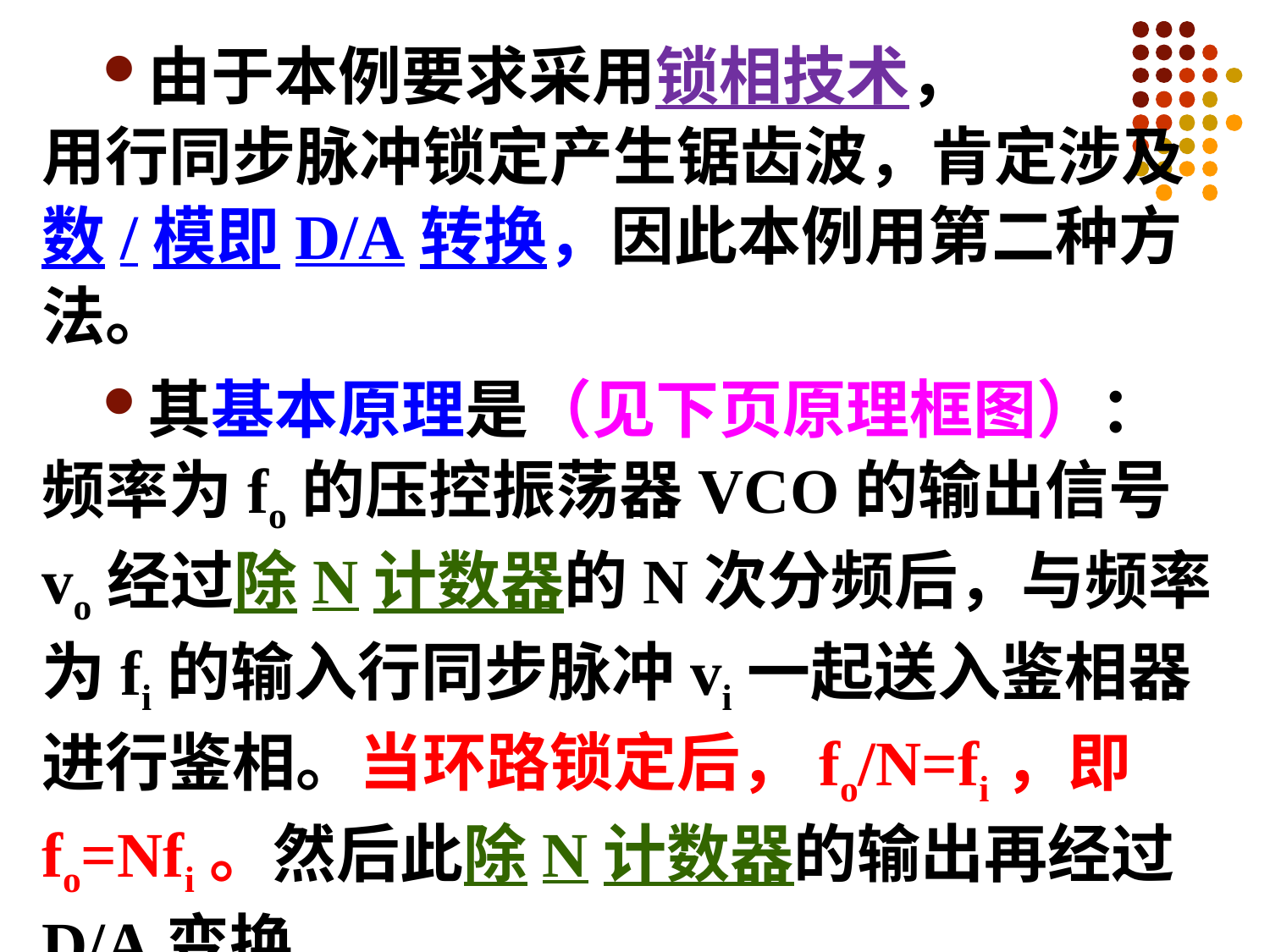

由于本例要求采用锁相技术，
用行同步脉冲锁定产生锯齿波，肯定涉及数/模即D/A转换，因此本例用第二种方法。
其基本原理是（见下页原理框图）：
频率为fo的压控振荡器VCO的输出信号vo经过除N计数器的N次分频后，与频率为fi的输入行同步脉冲vi一起送入鉴相器进行鉴相。当环路锁定后，fo/N=fi，即fo=Nfi。然后此除N计数器的输出再经过D/A变换
及滤波，即可产生所需的锯齿波电压。